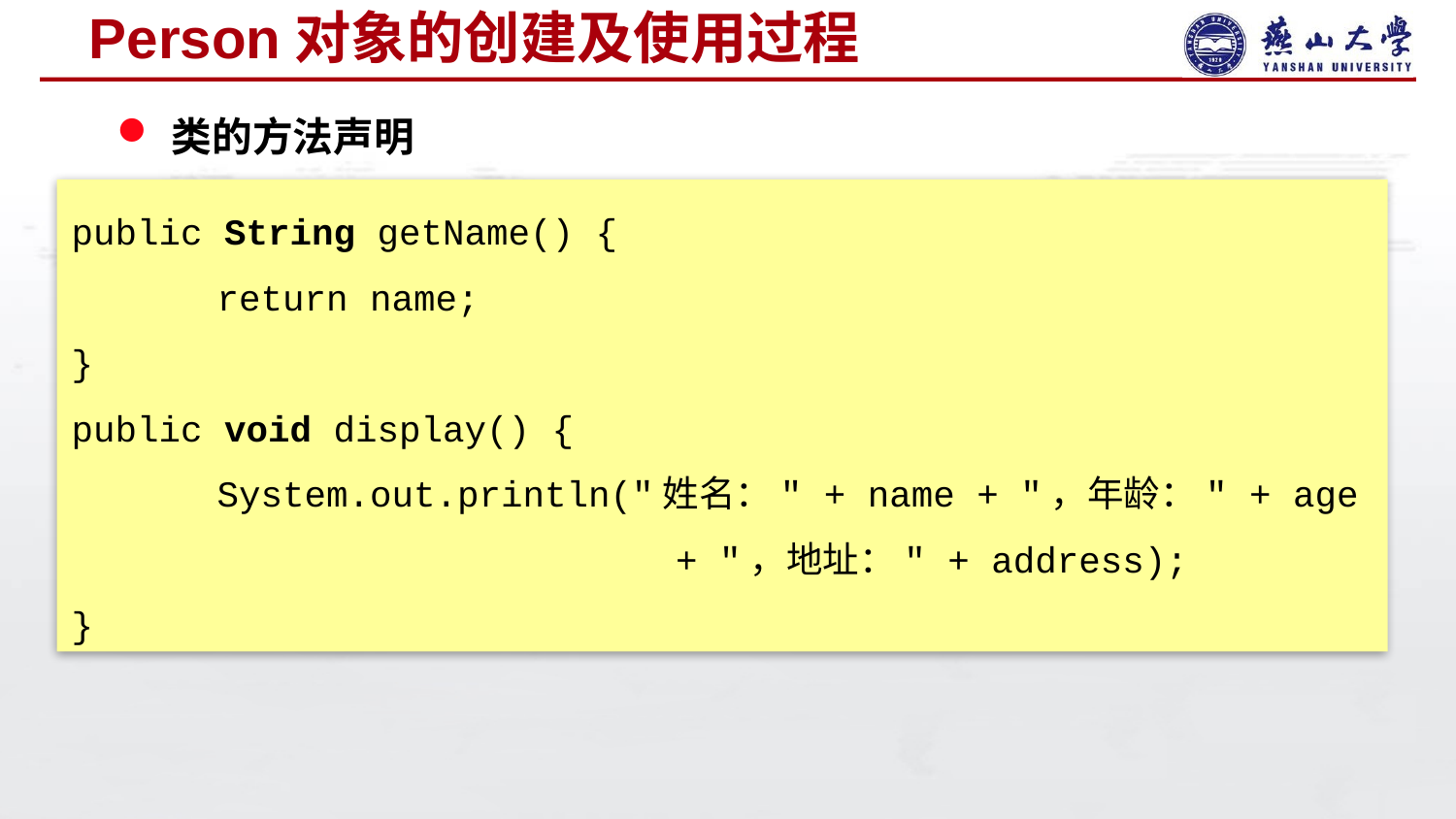

# Person对象的创建及使用过程
类的方法声明
public String getName() {
	return name;
}
public void display() {
	System.out.println("姓名：" + name + "，年龄：" + age
				 + "，地址：" + address);
}